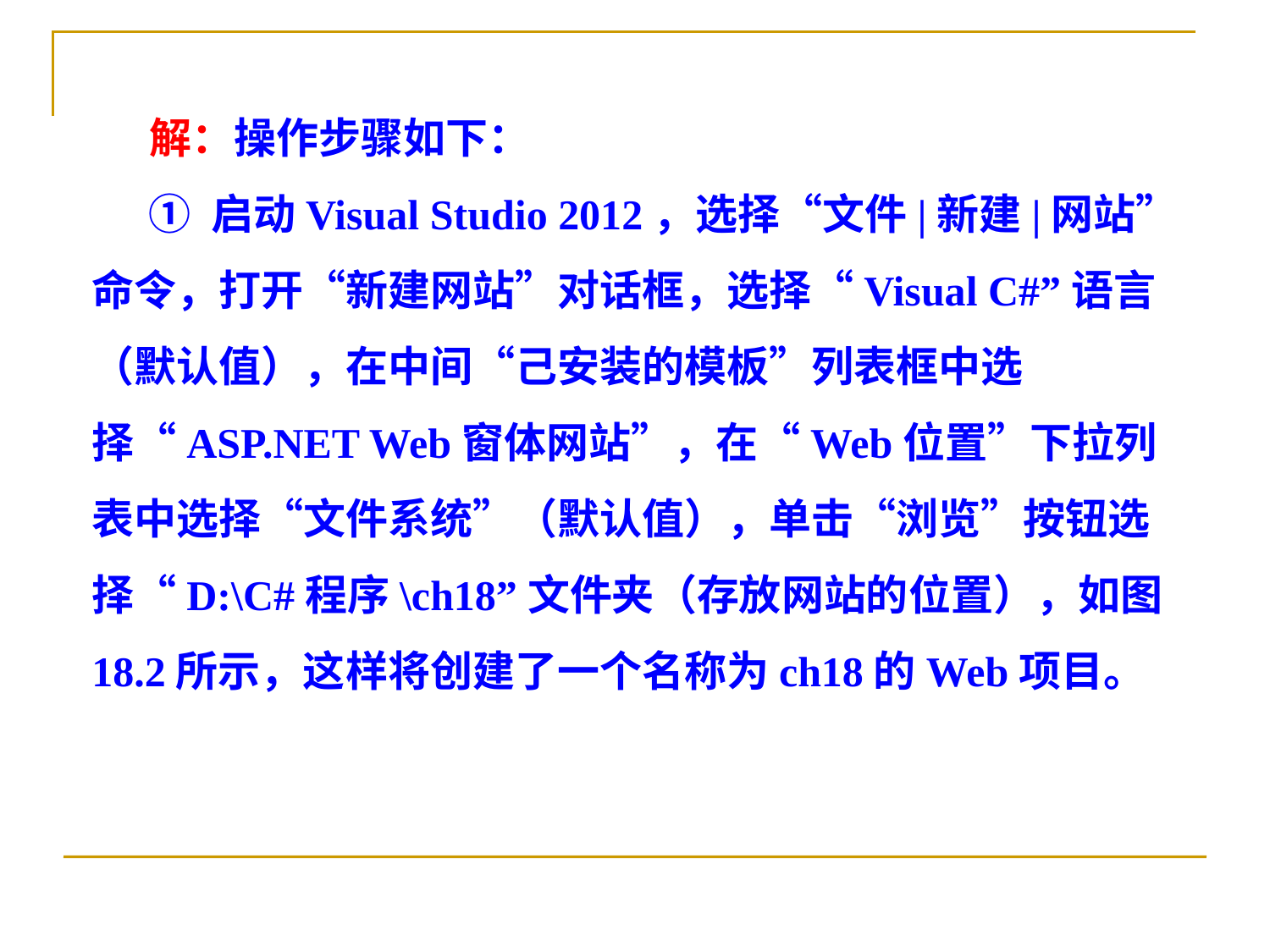

解：操作步骤如下：
      ① 启动Visual Studio 2012，选择“文件|新建|网站”命令，打开“新建网站”对话框，选择“Visual C#”语言（默认值），在中间“己安装的模板”列表框中选择“ASP.NET Web窗体网站”，在“Web位置”下拉列表中选择“文件系统”（默认值），单击“浏览”按钮选择“D:\C#程序\ch18”文件夹（存放网站的位置），如图18.2所示，这样将创建了一个名称为ch18的Web项目。